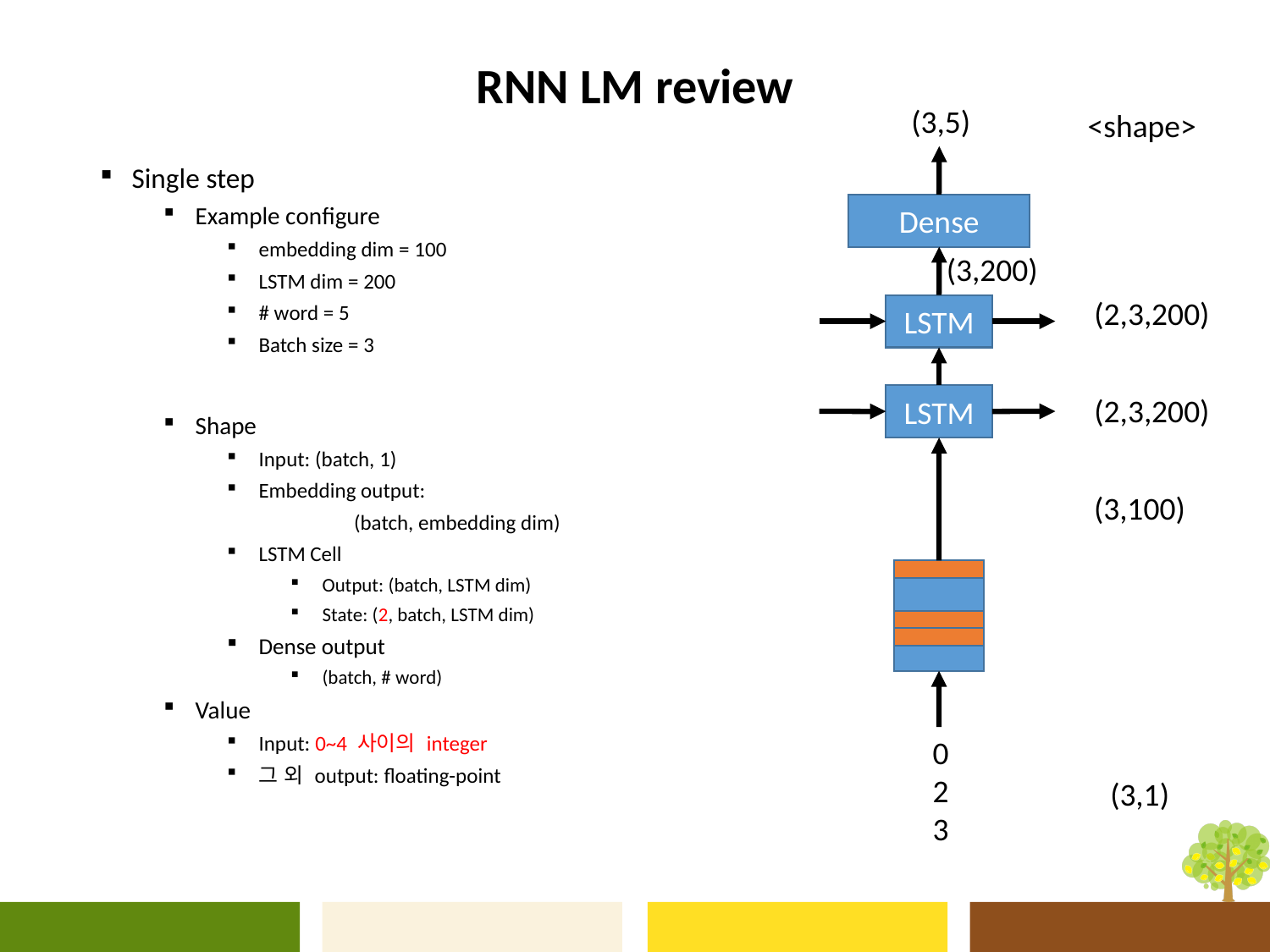

# RNN LM review
(3,5)
<shape>
Single step
Example configure
embedding dim = 100
LSTM dim = 200
# word = 5
Batch size = 3

Shape
Input: (batch, 1)
Embedding output:
	(batch, embedding dim)
LSTM Cell
Output: (batch, LSTM dim)
State: (2, batch, LSTM dim)
Dense output
(batch, # word)
Value
Input: 0~4 사이의 integer
그 외 output: floating-point
Dense
(3,200)
(2,3,200)
LSTM
(2,3,200)
LSTM
(3,100)

0
2
3
(3,1)